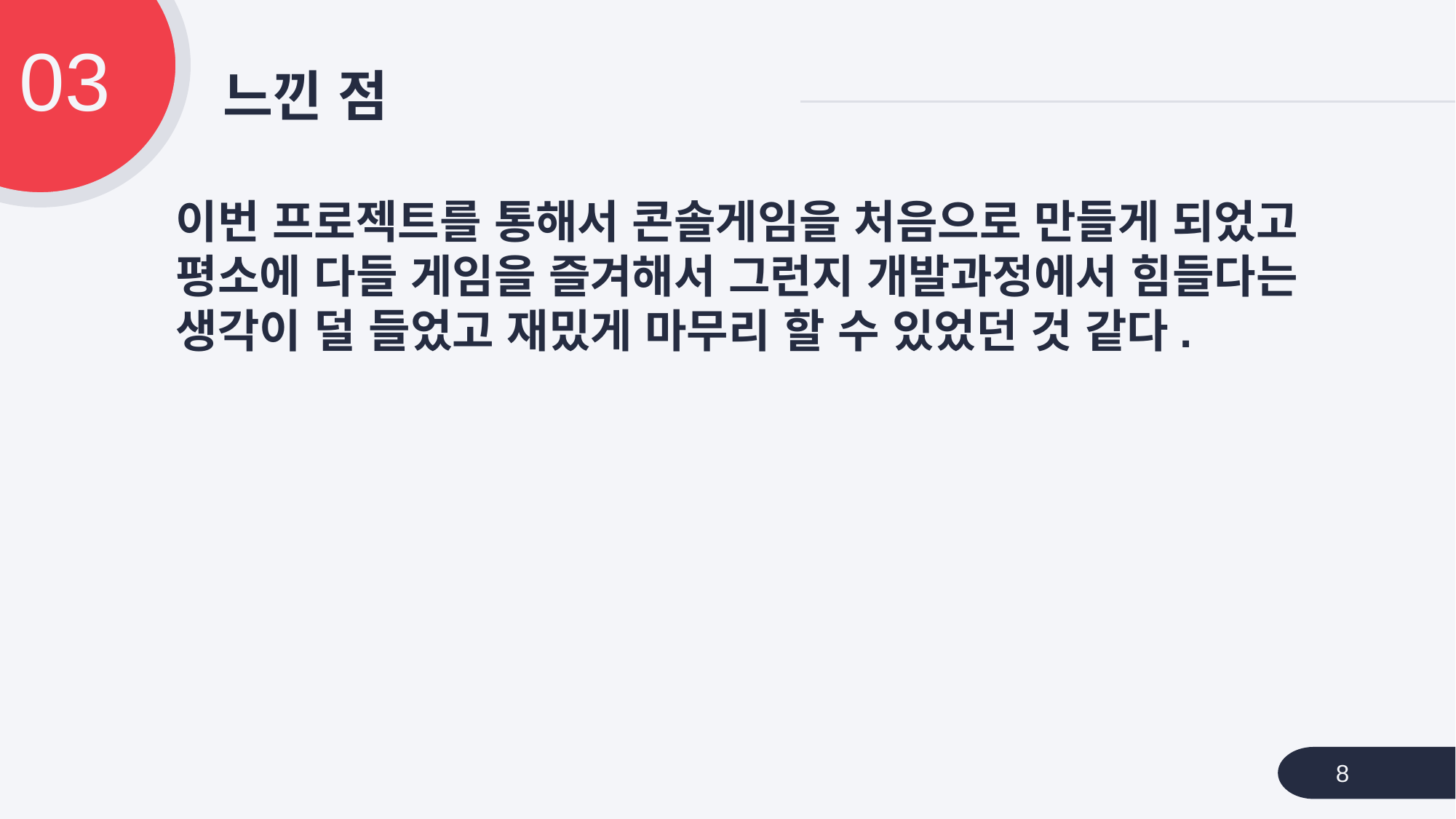

03
# 느낀 점
이번 프로젝트를 통해서 콘솔게임을 처음으로 만들게 되었고 평소에 다들 게임을 즐겨해서 그런지 개발과정에서 힘들다는 생각이 덜 들었고 재밌게 마무리 할 수 있었던 것 같다.
8